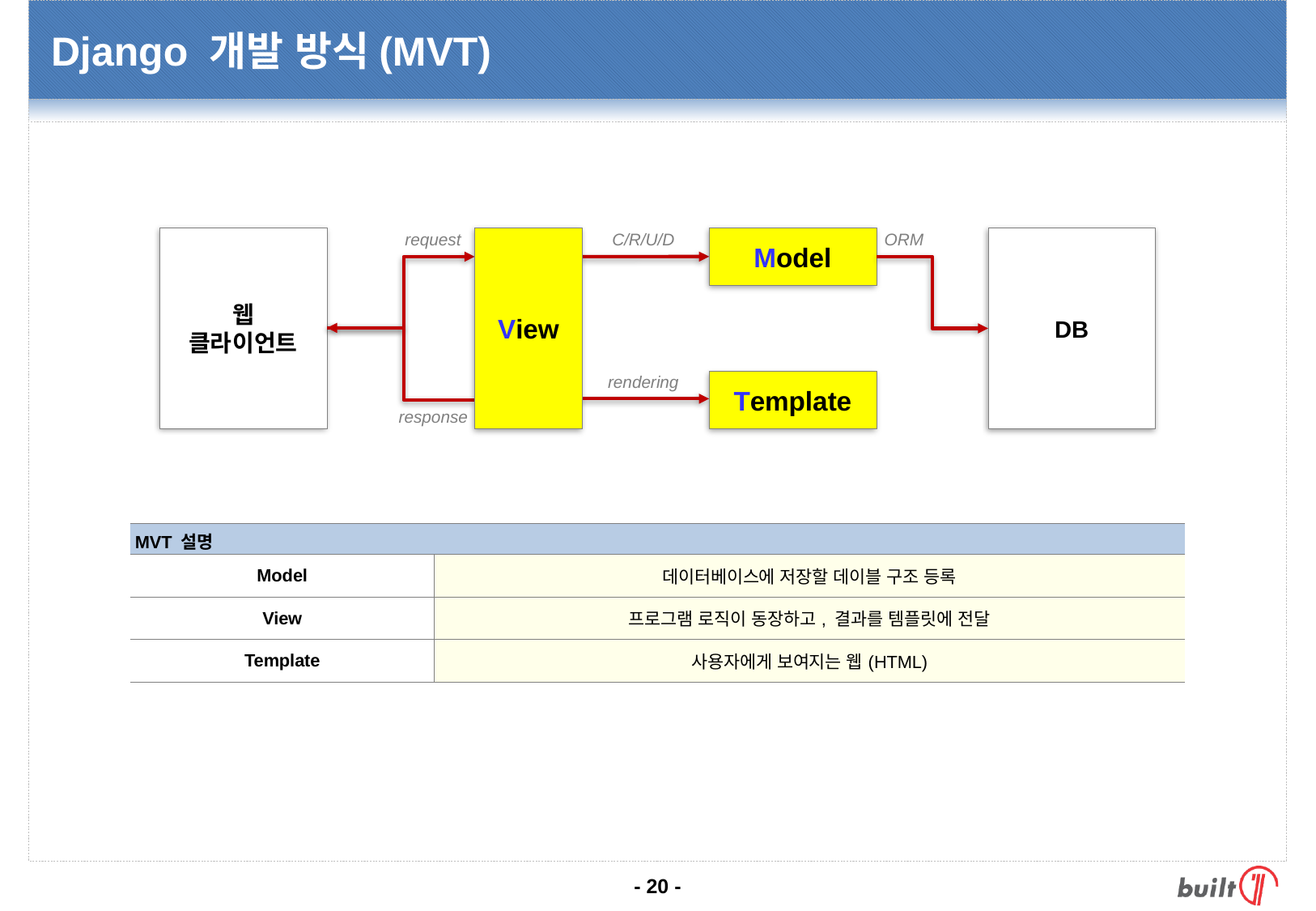

# Django 개발 방식(MVT)
request
C/R/U/D
ORM
웹
클라이언트
View
Model
DB
rendering
Template
response
| MVT 설명 |  |
| --- | --- |
| Model | 데이터베이스에 저장할 데이블 구조 등록 |
| View | 프로그램 로직이 동장하고, 결과를 템플릿에 전달 |
| Template | 사용자에게 보여지는 웹(HTML) |